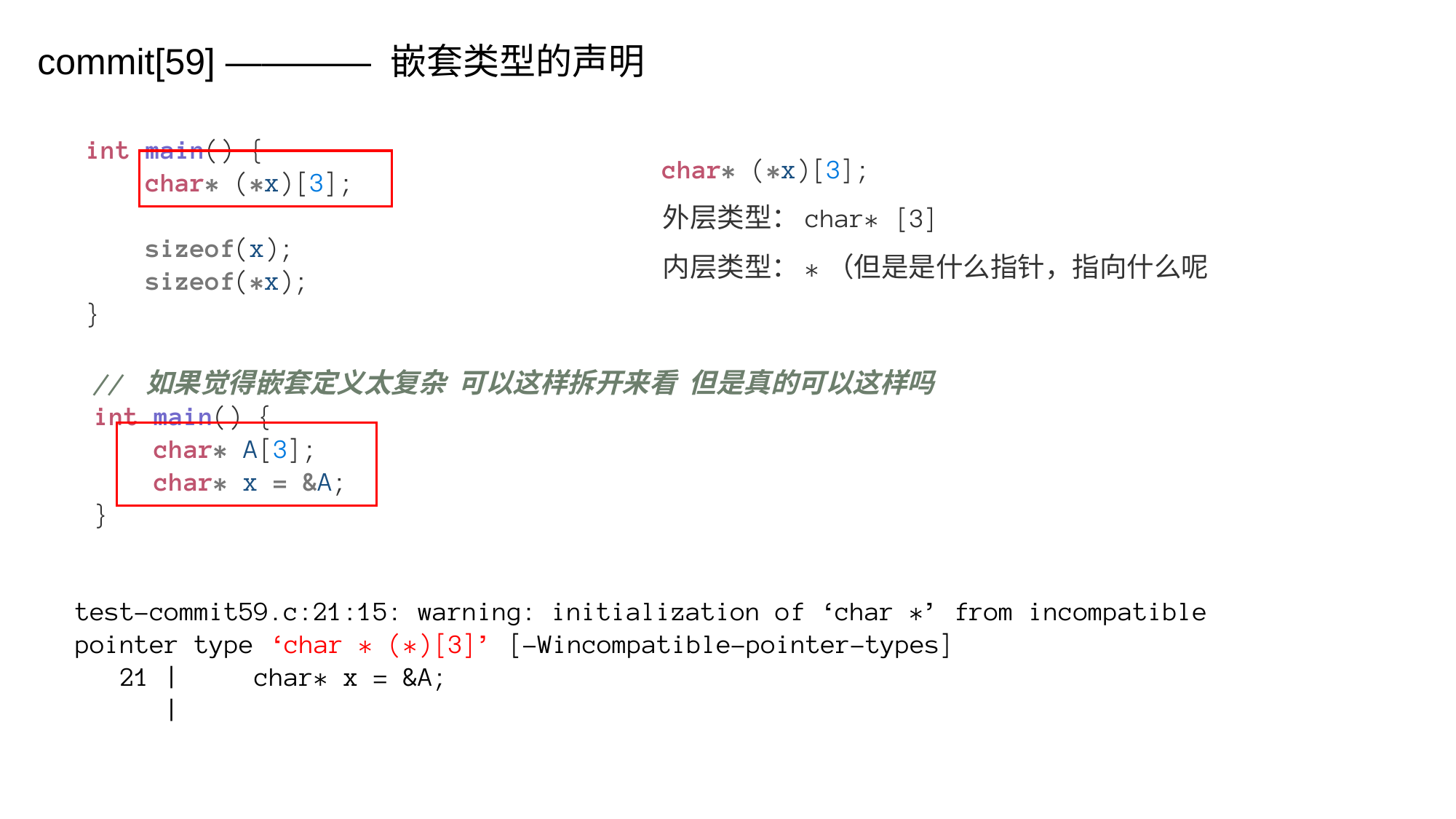

commit[59] ———— 嵌套类型的声明
int main() {
    char* (*x)[3];

    sizeof(x);
    sizeof(*x);
}
char* (*x)[3];
外层类型：char* [3]
内层类型：*（但是是什么指针，指向什么呢

// 如果觉得嵌套定义太复杂  可以这样拆开来看  但是真的可以这样吗
int main() {
    char* A[3];
    char* x = &A;
}

test-commit59.c:21:15: warning: initialization of ‘char *’ from incompatible pointer type ‘char * (*)[3]’ [-Wincompatible-pointer-types]
   21 |     char* x = &A;
      |